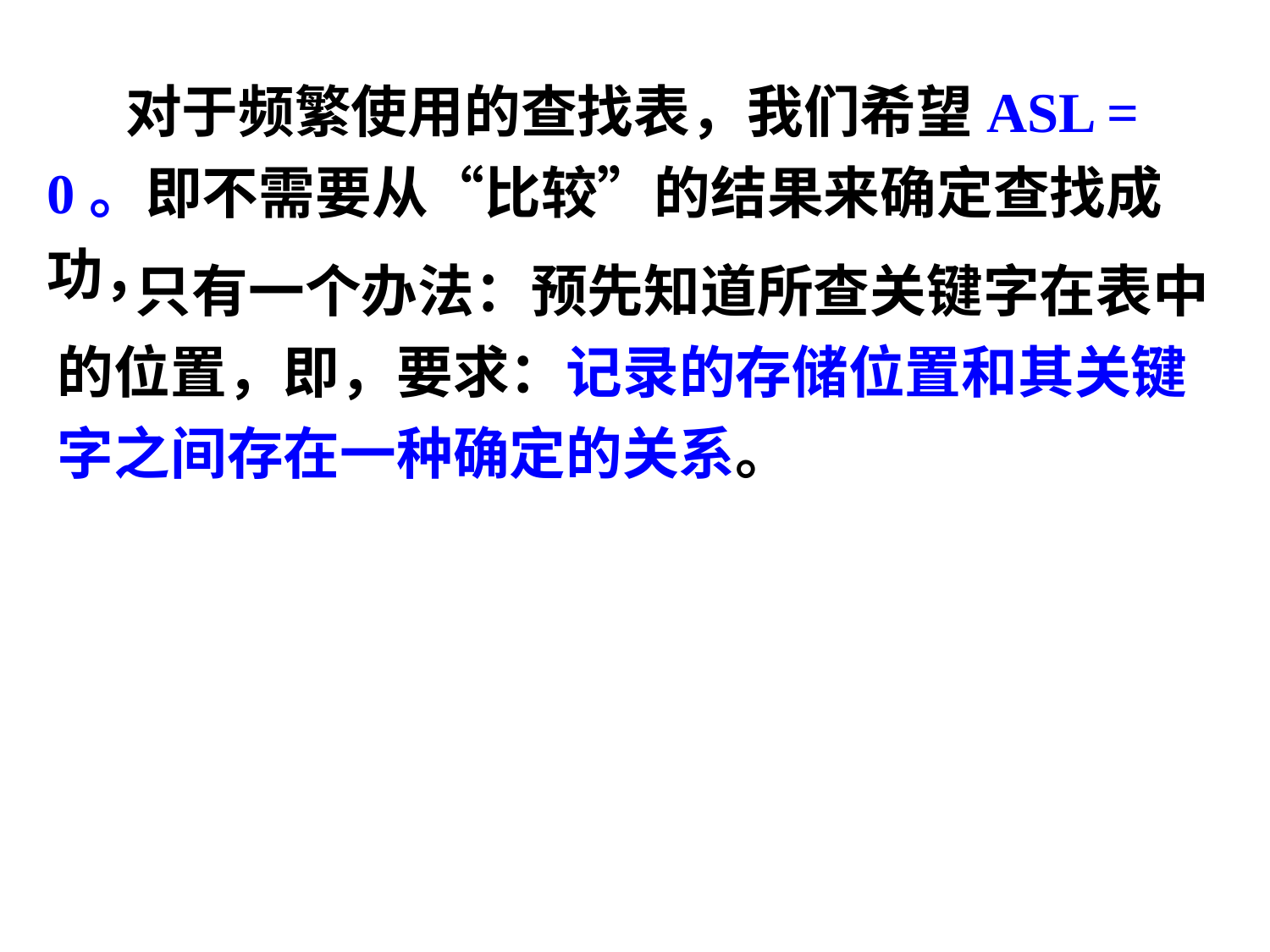

对于频繁使用的查找表，我们希望ASL = 0。即不需要从“比较”的结果来确定查找成功，
     只有一个办法：预先知道所查关键字在表中的位置，即，要求：记录的存储位置和其关键字之间存在一种确定的关系。